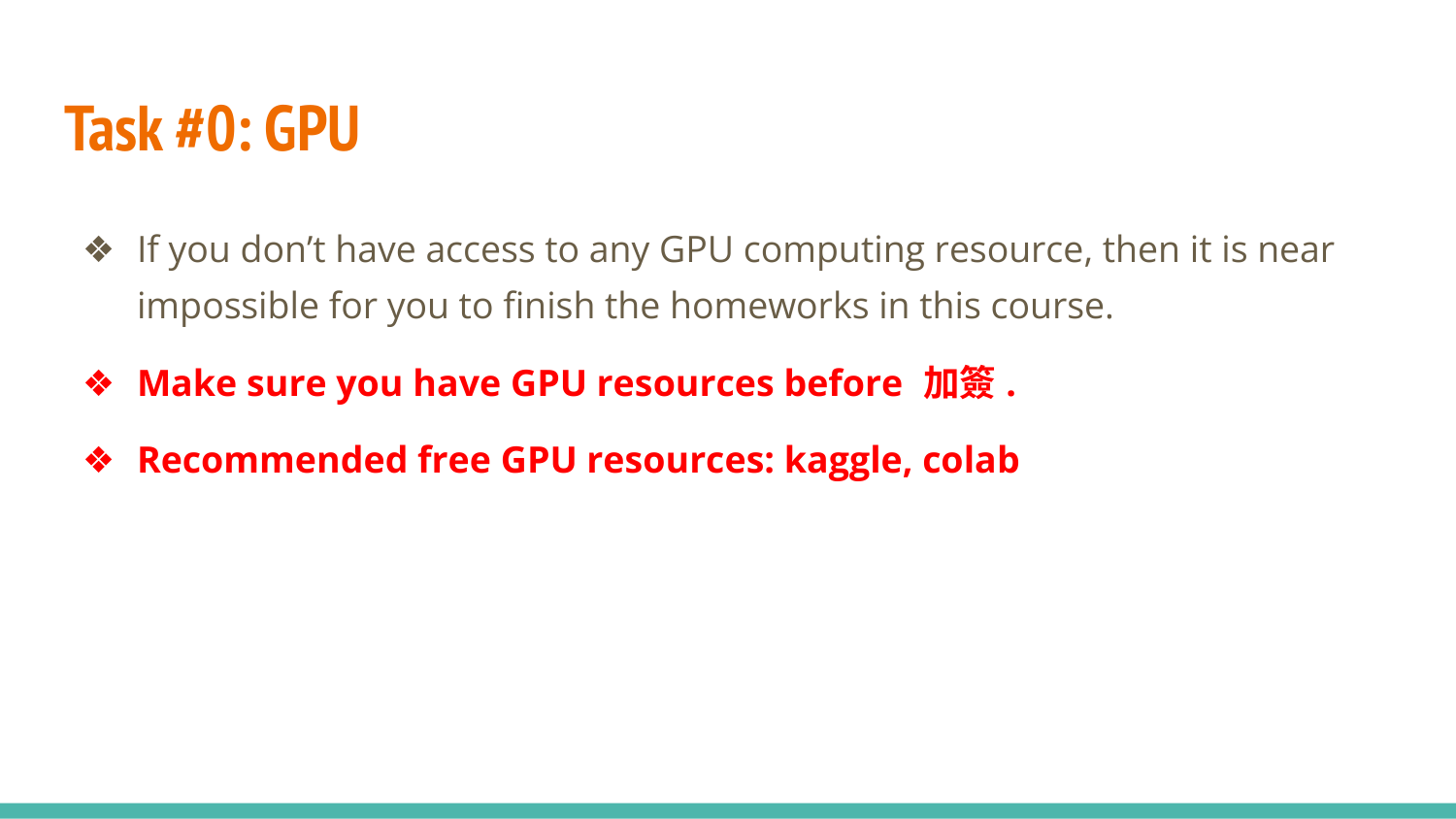

# Task #0: GPU
If you don’t have access to any GPU computing resource, then it is near impossible for you to finish the homeworks in this course.
Make sure you have GPU resources before 加簽.
Recommended free GPU resources: kaggle, colab